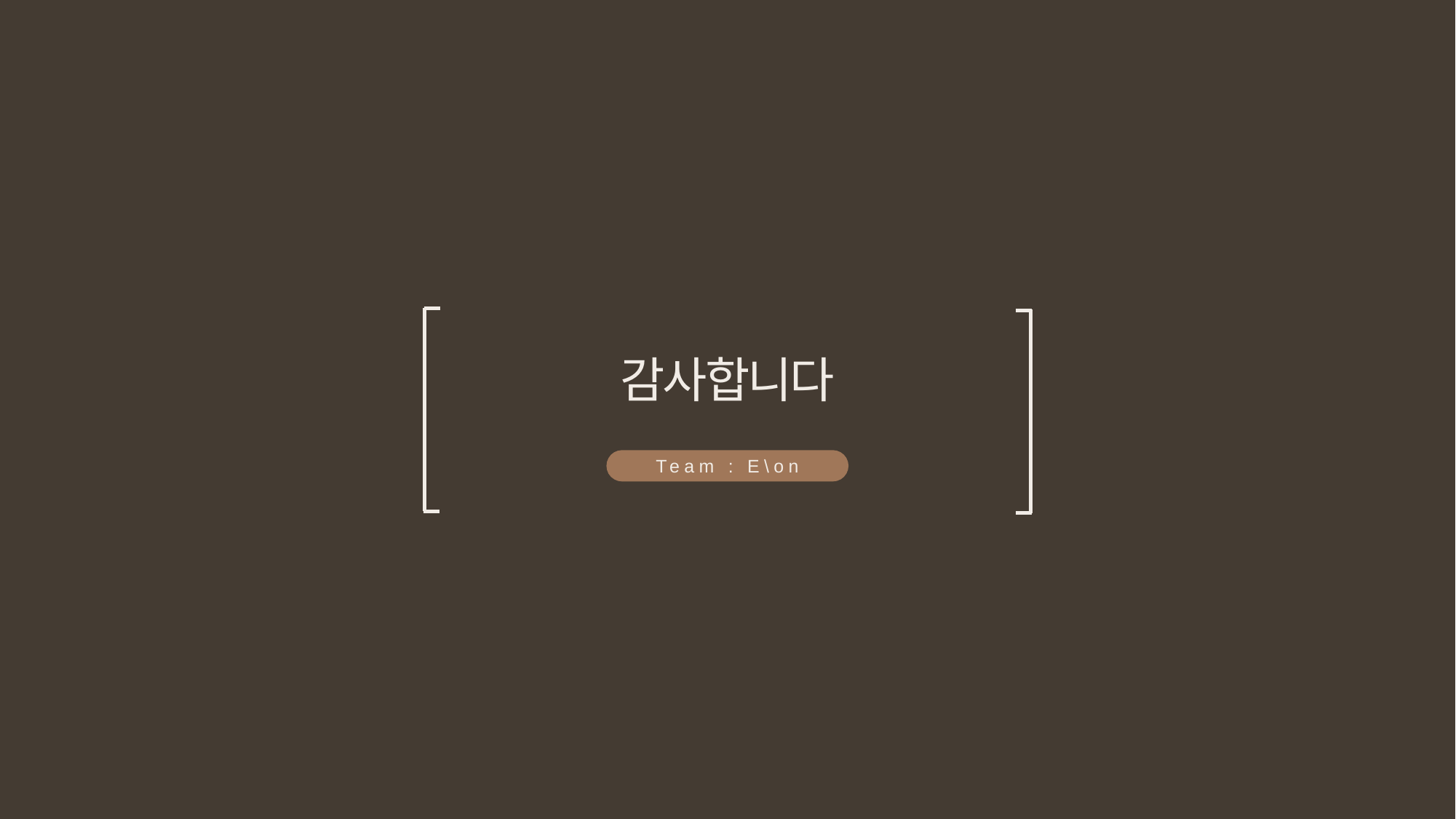

감사합니다
Team : E\on

Noto sans는 용량이 너무 커서 파일에 추가 안했어요!
구글에서 무료 글씨체로 쉽게 받을 수 있습니다 :)